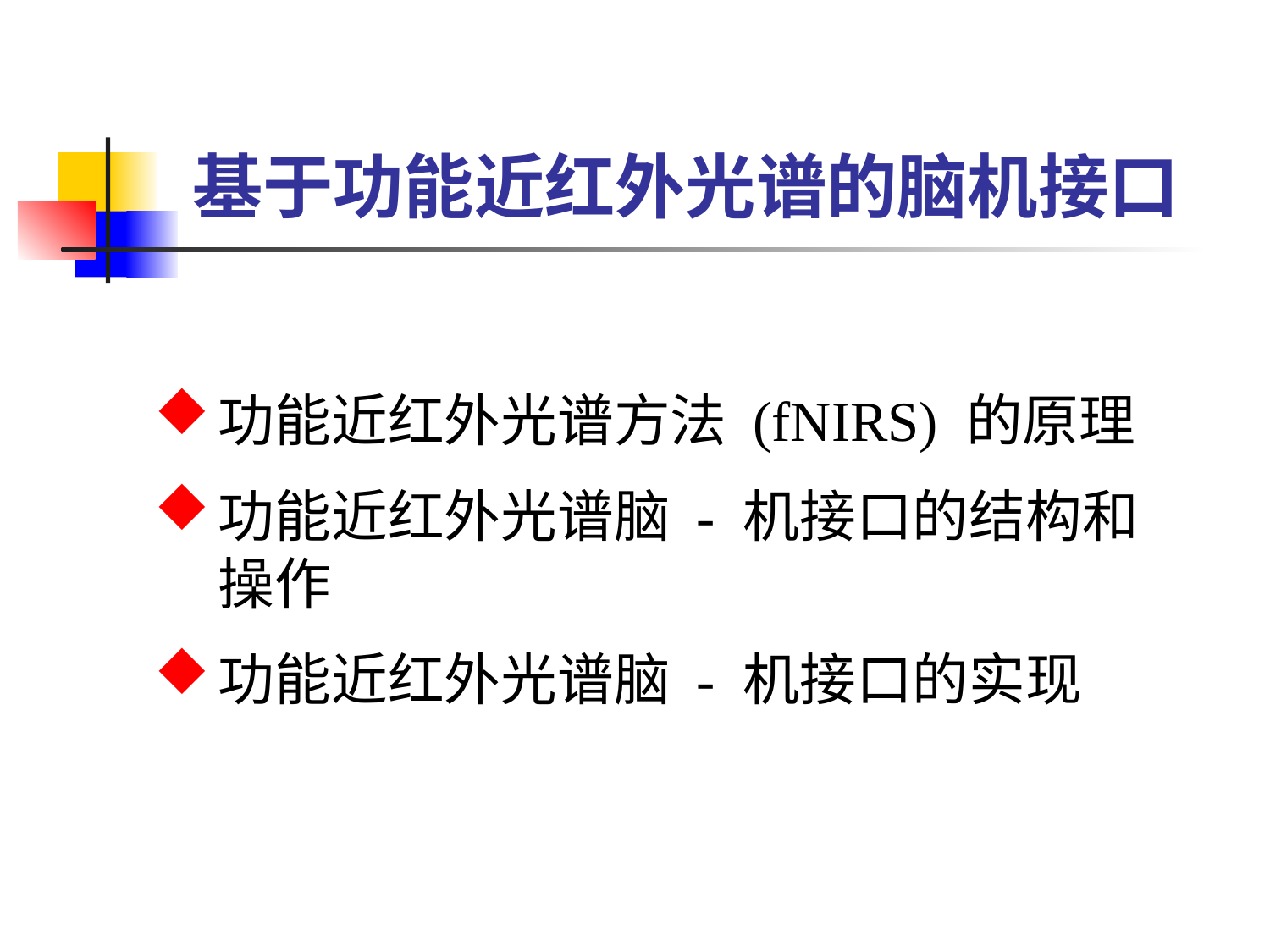

基于功能近红外光谱的脑机接口

功能近红外光谱方法 (fNIRS) 的原理
功能近红外光谱脑 - 机接口的结构和操作
功能近红外光谱脑 - 机接口的实现